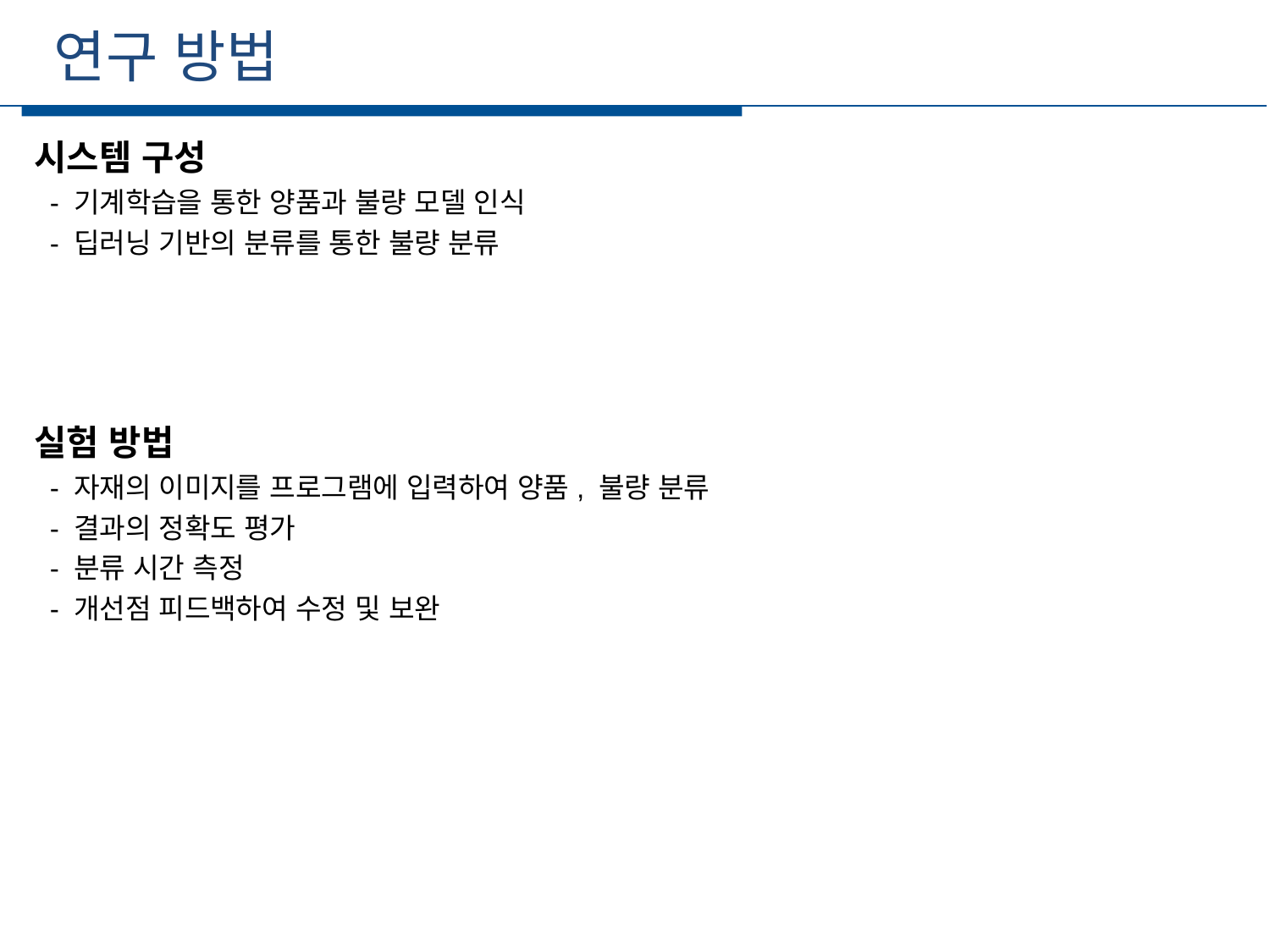

연구 방법
세부일정

시스템 구성
  - 기계학습을 통한 양품과 불량 모델 인식
  - 딥러닝 기반의 분류를 통한 불량 분류
실험 방법
  - 자재의 이미지를 프로그램에 입력하여 양품, 불량 분류
  - 결과의 정확도 평가
  - 분류 시간 측정
  - 개선점 피드백하여 수정 및 보완